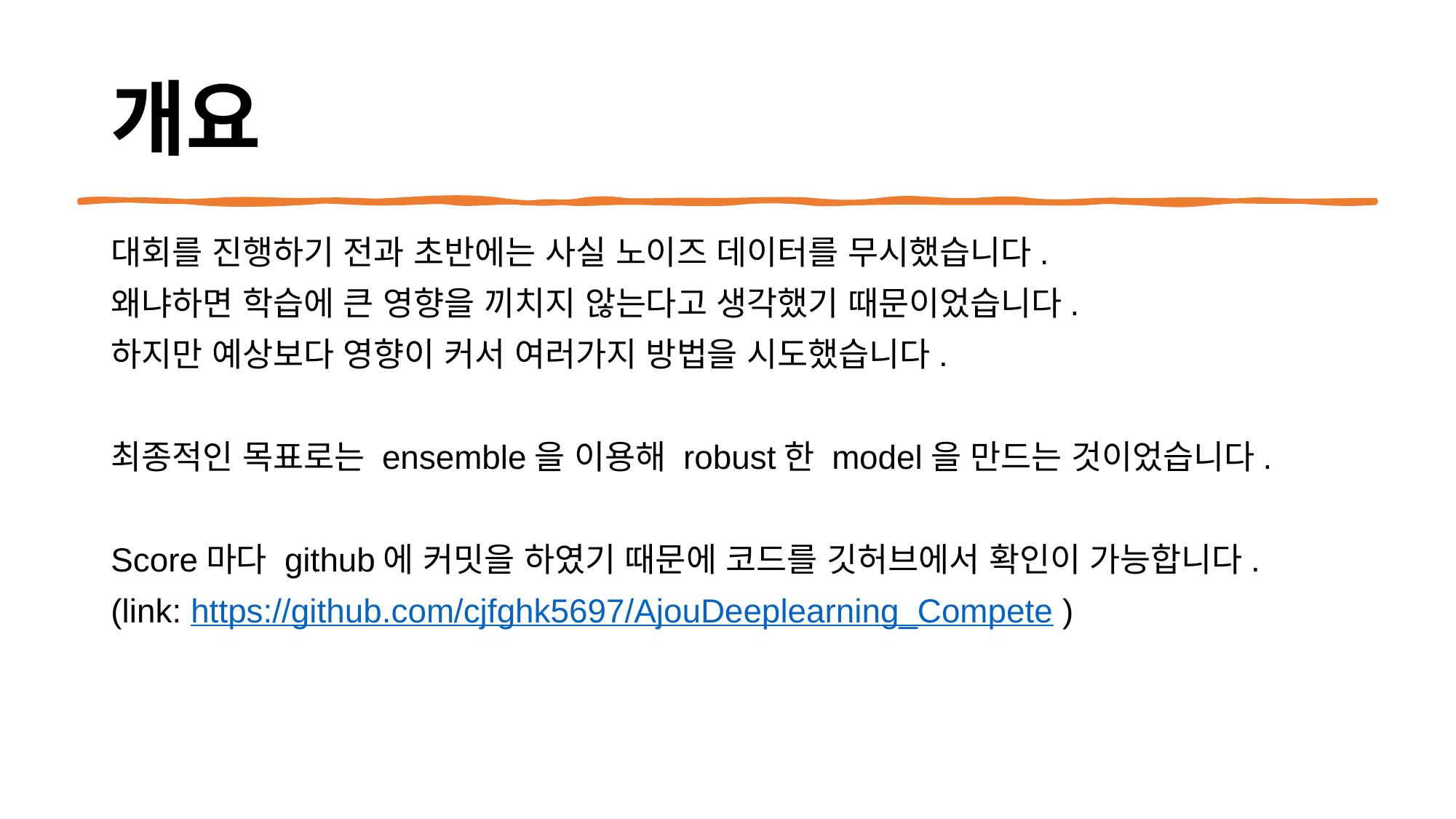

# 개요

대회를 진행하기 전과 초반에는 사실 노이즈 데이터를 무시했습니다.
왜냐하면 학습에 큰 영향을 끼치지 않는다고 생각했기 때문이었습니다.
하지만 예상보다 영향이 커서 여러가지 방법을 시도했습니다.

최종적인 목표로는 ensemble을 이용해 robust한 model을 만드는 것이었습니다.

Score마다 github에 커밋을 하였기 때문에 코드를 깃허브에서 확인이 가능합니다.
(link: https://github.com/cjfghk5697/AjouDeeplearning_Compete )